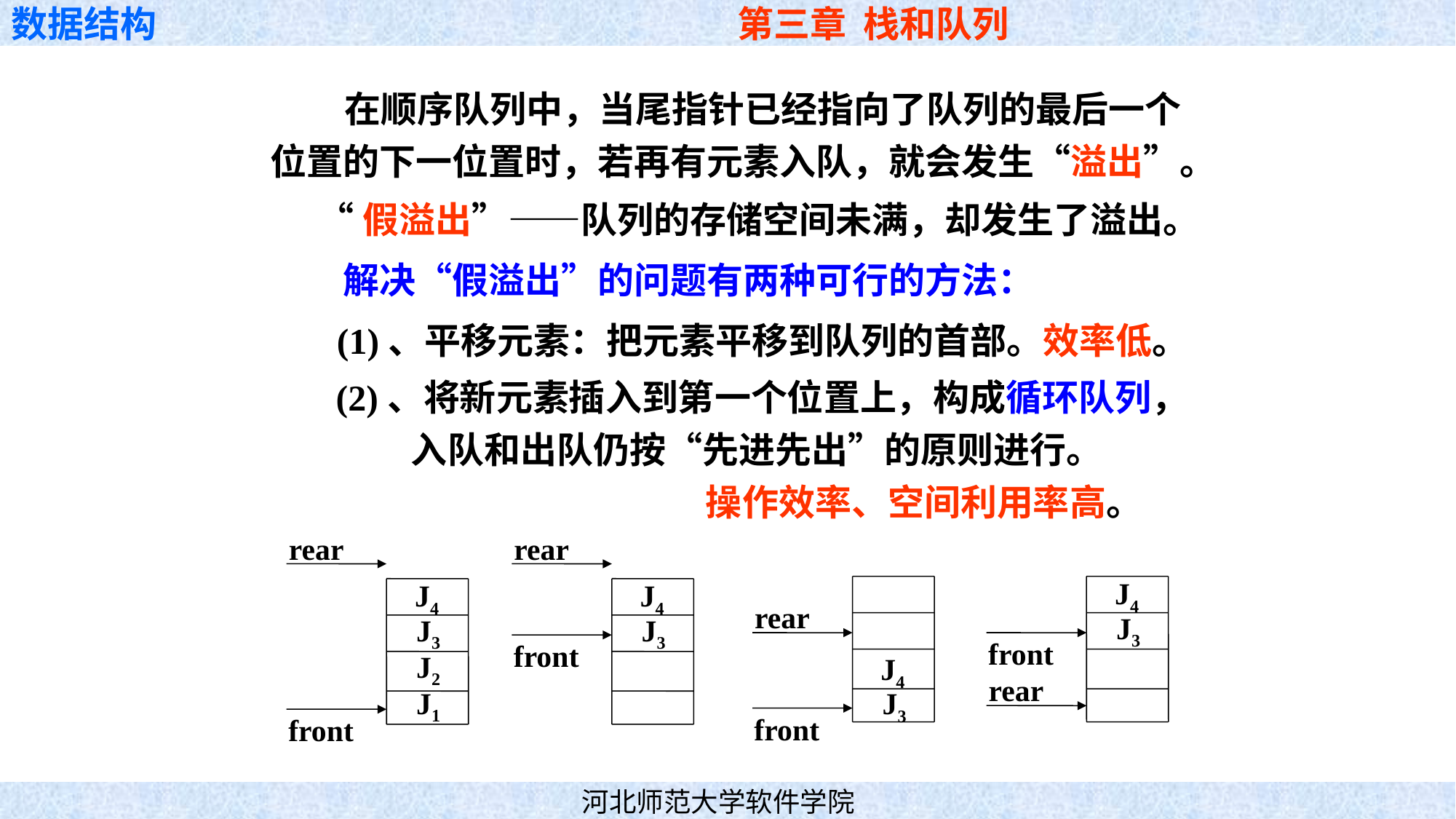

在顺序队列中，当尾指针已经指向了队列的最后一个
位置的下一位置时，若再有元素入队，就会发生“溢出”。
      “假溢出”——队列的存储空间未满，却发生了溢出。
        解决“假溢出”的问题有两种可行的方法：
        (1)、平移元素：把元素平移到队列的首部。效率低。
        (2)、将新元素插入到第一个位置上，构成循环队列，
                 入队和出队仍按“先进先出”的原则进行。
                                                     操作效率、空间利用率高。
rear

J4

J3

front

rear

J4

J3

J2

J1

front

J4

J3

front

rear

rear

J4

J3

front